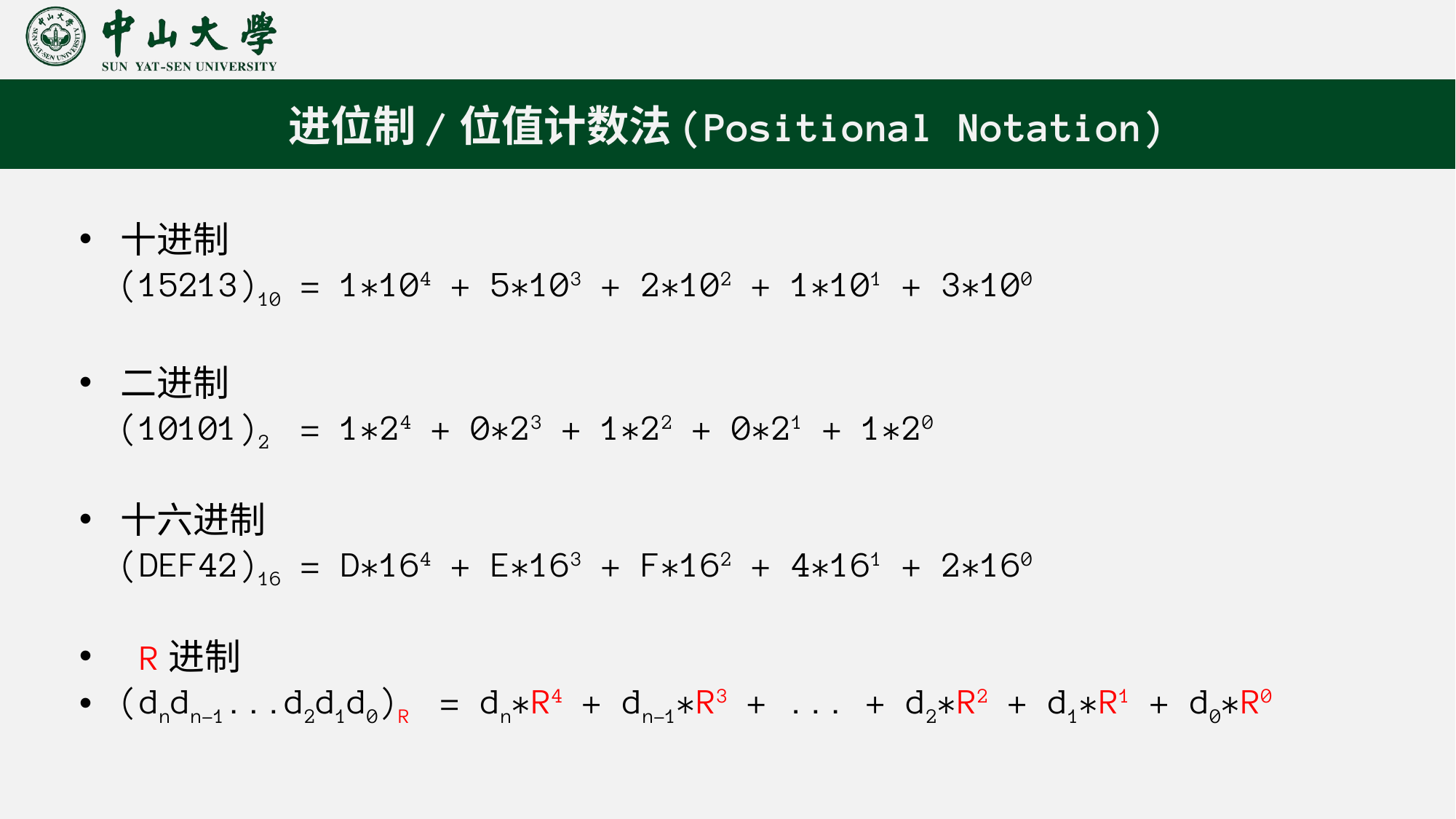

进位制/位值计数法(Positional Notation)
十进制
(15213)10 = 1*104 + 5*103 + 2*102 + 1*101 + 3*100
二进制
(10101)2  = 1*24 + 0*23 + 1*22 + 0*21 + 1*20
十六进制
(DEF42)16 = D*164 + E*163 + F*162 + 4*161 + 2*160
 R进制
(dndn-1...d2d1d0)R  = dn*R4 + dn-1*R3 + ... + d2*R2 + d1*R1 + d0*R0